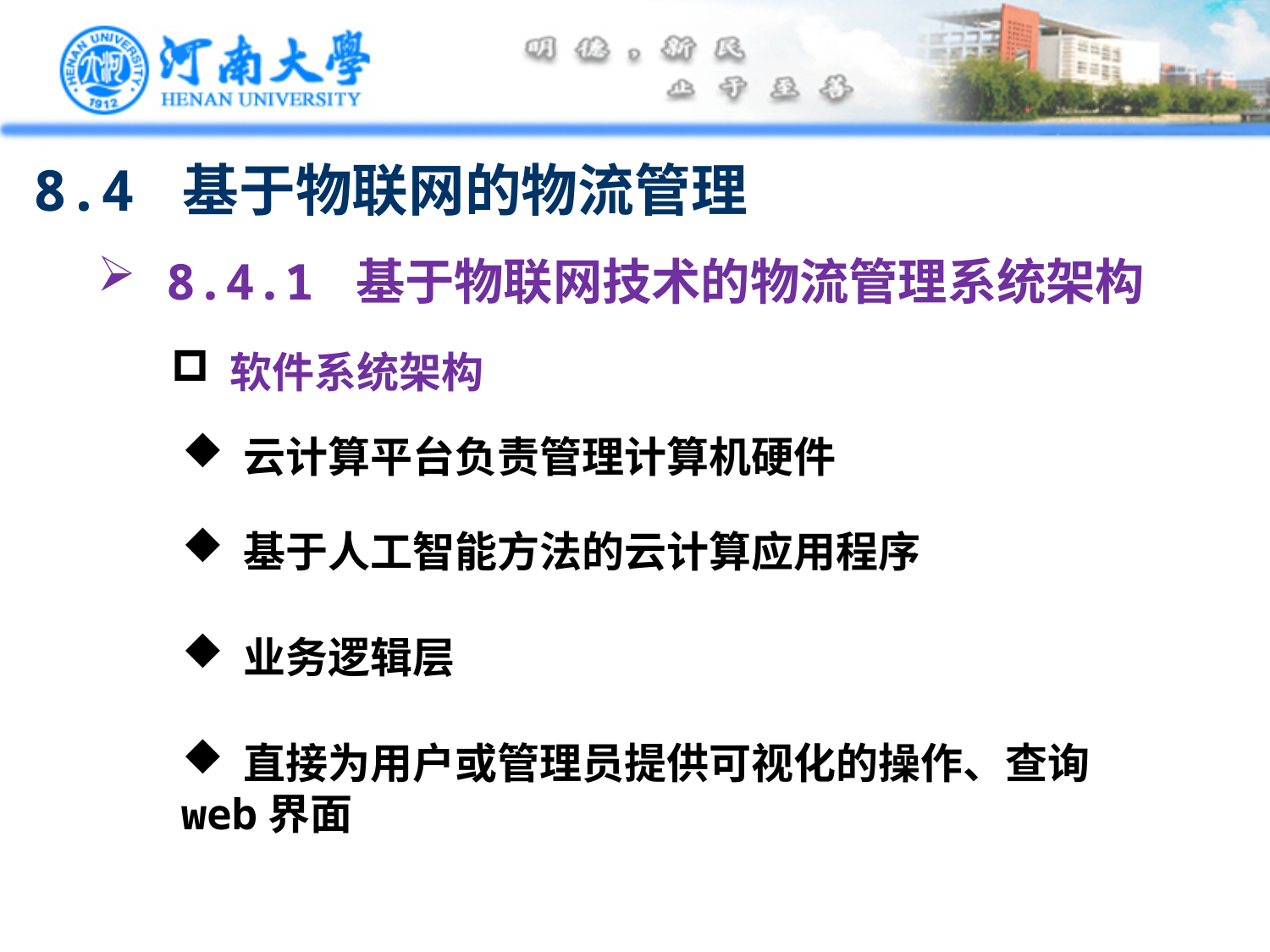

8.4 基于物联网的物流管理
 8.4.1 基于物联网技术的物流管理系统架构
 软件系统架构
 云计算平台负责管理计算机硬件
 基于人工智能方法的云计算应用程序
 业务逻辑层
 直接为用户或管理员提供可视化的操作、查询web界面